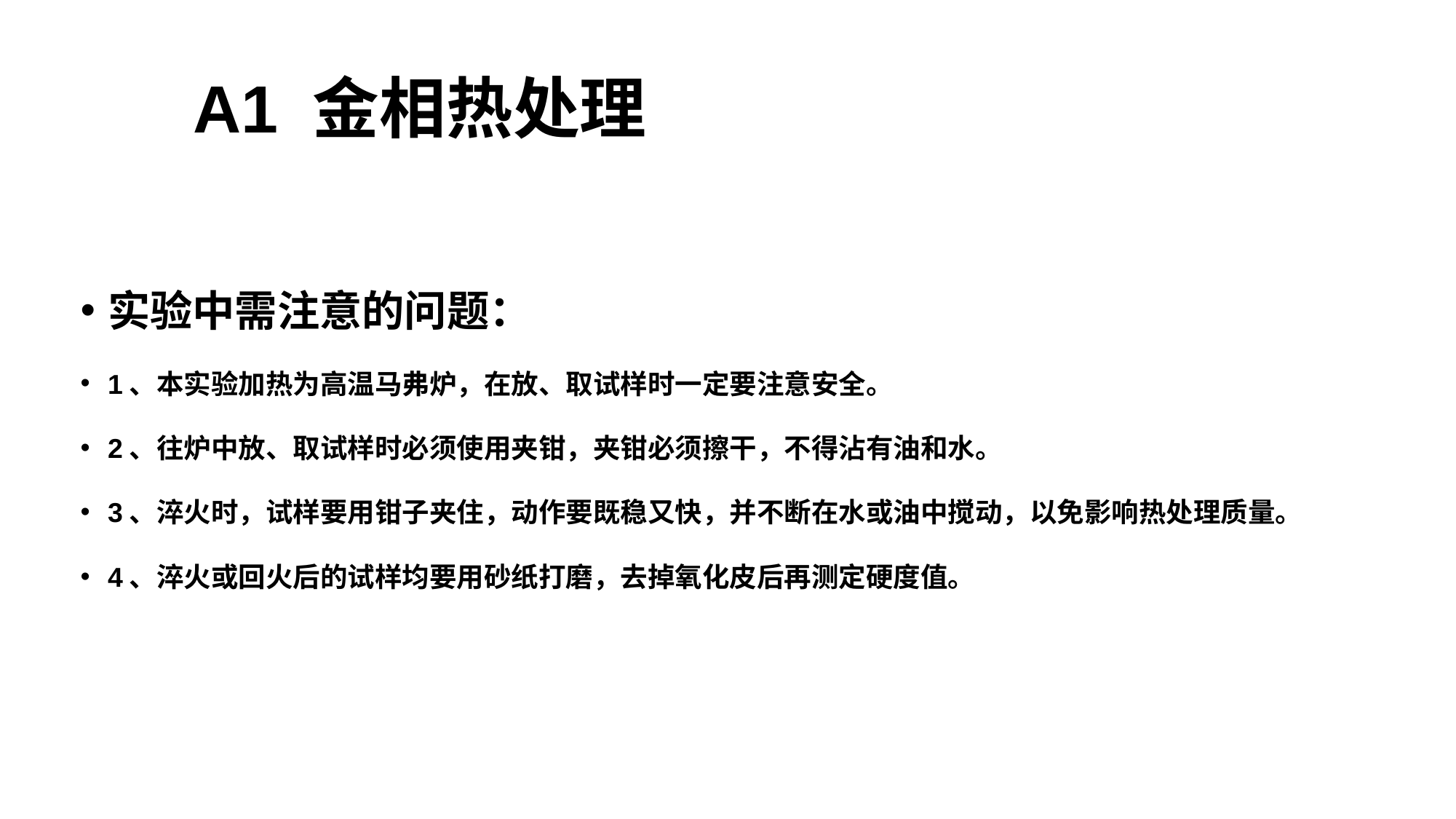

A1 金相热处理
实验中需注意的问题：
1、本实验加热为高温马弗炉，在放、取试样时一定要注意安全。
2、往炉中放、取试样时必须使用夹钳，夹钳必须擦干，不得沾有油和水。
3、淬火时，试样要用钳子夹住，动作要既稳又快，并不断在水或油中搅动，以免影响热处理质量。
4、淬火或回火后的试样均要用砂纸打磨，去掉氧化皮后再测定硬度值。